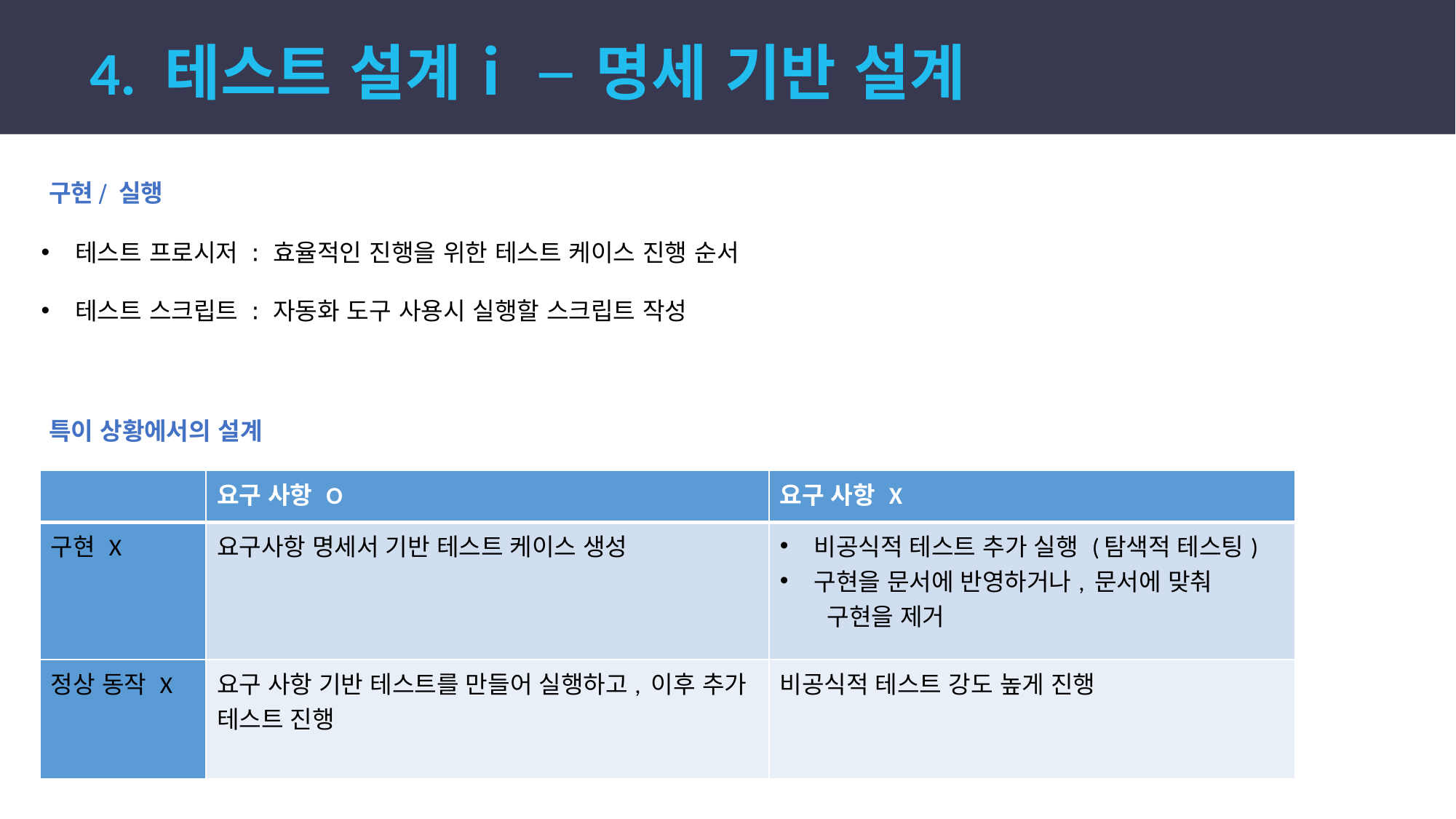

4. 테스트 설계ⅰ – 명세 기반 설계
구현/실행
테스트 프로시저 : 효율적인 진행을 위한 테스트 케이스 진행 순서

테스트 스크립트 : 자동화 도구 사용시 실행할 스크립트 작성
특이 상황에서의 설계
|  | 요구 사항 O | 요구 사항 X |
| --- | --- | --- |
| 구현 X | 요구사항 명세서 기반 테스트 케이스 생성 | 비공식적 테스트 추가 실행 (탐색적 테스팅) 구현을 문서에 반영하거나, 문서에 맞춰 구현을 제거 |
| 정상 동작 X | 요구 사항 기반 테스트를 만들어 실행하고, 이후 추가 테스트 진행 | 비공식적 테스트 강도 높게 진행 |